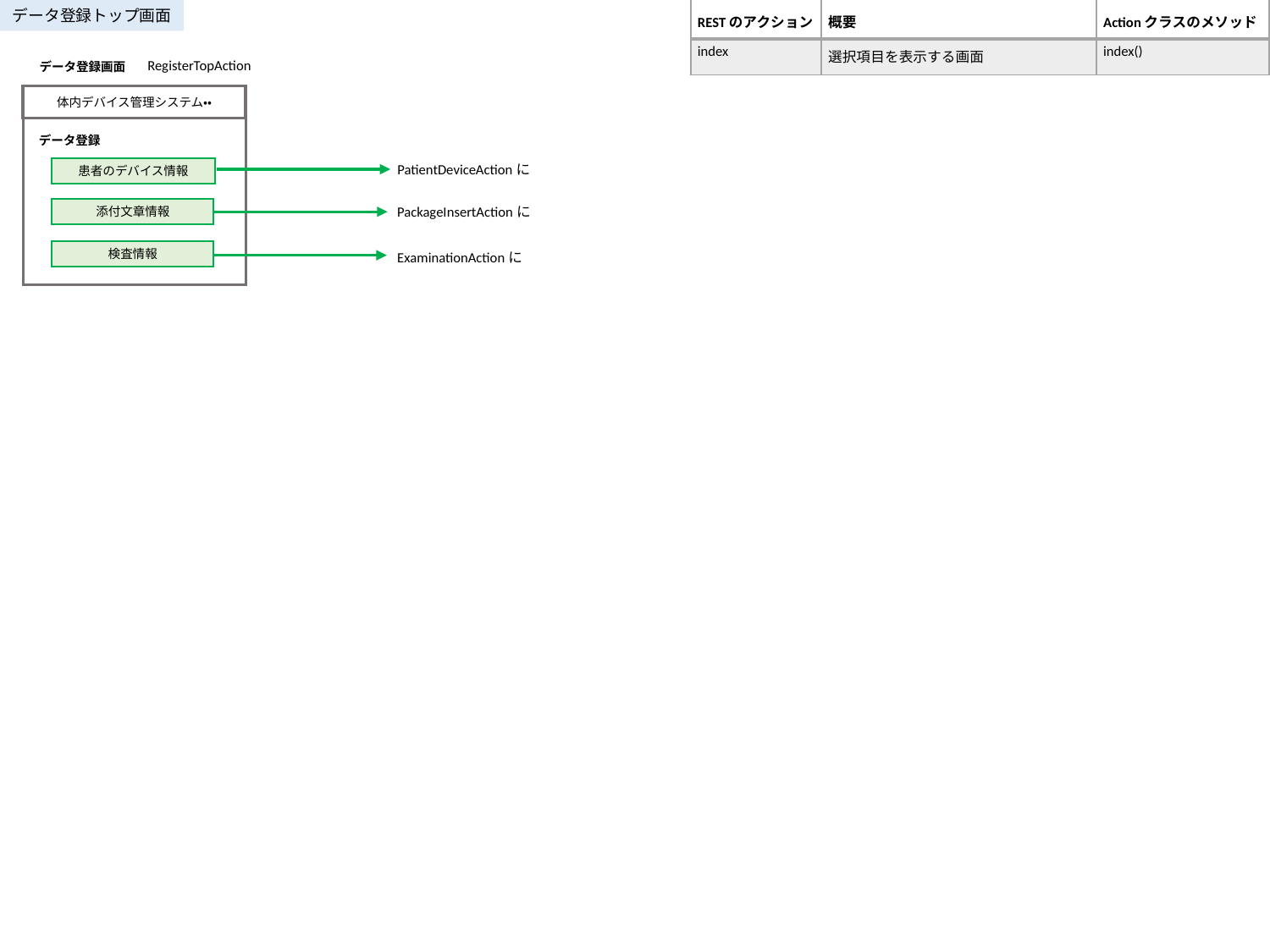

データ登録トップ画面
| RESTのアクション | 概要 | Actionクラスのメソッド |
| --- | --- | --- |
| index | 選択項目を表示する画面 | index() |
RegisterTopAction
データ登録画面

体内デバイス管理システム・・
データ登録
患者のデバイス情報
添付文章情報
検査情報
PatientDeviceActionに
PackageInsertActionに
ExaminationActionに